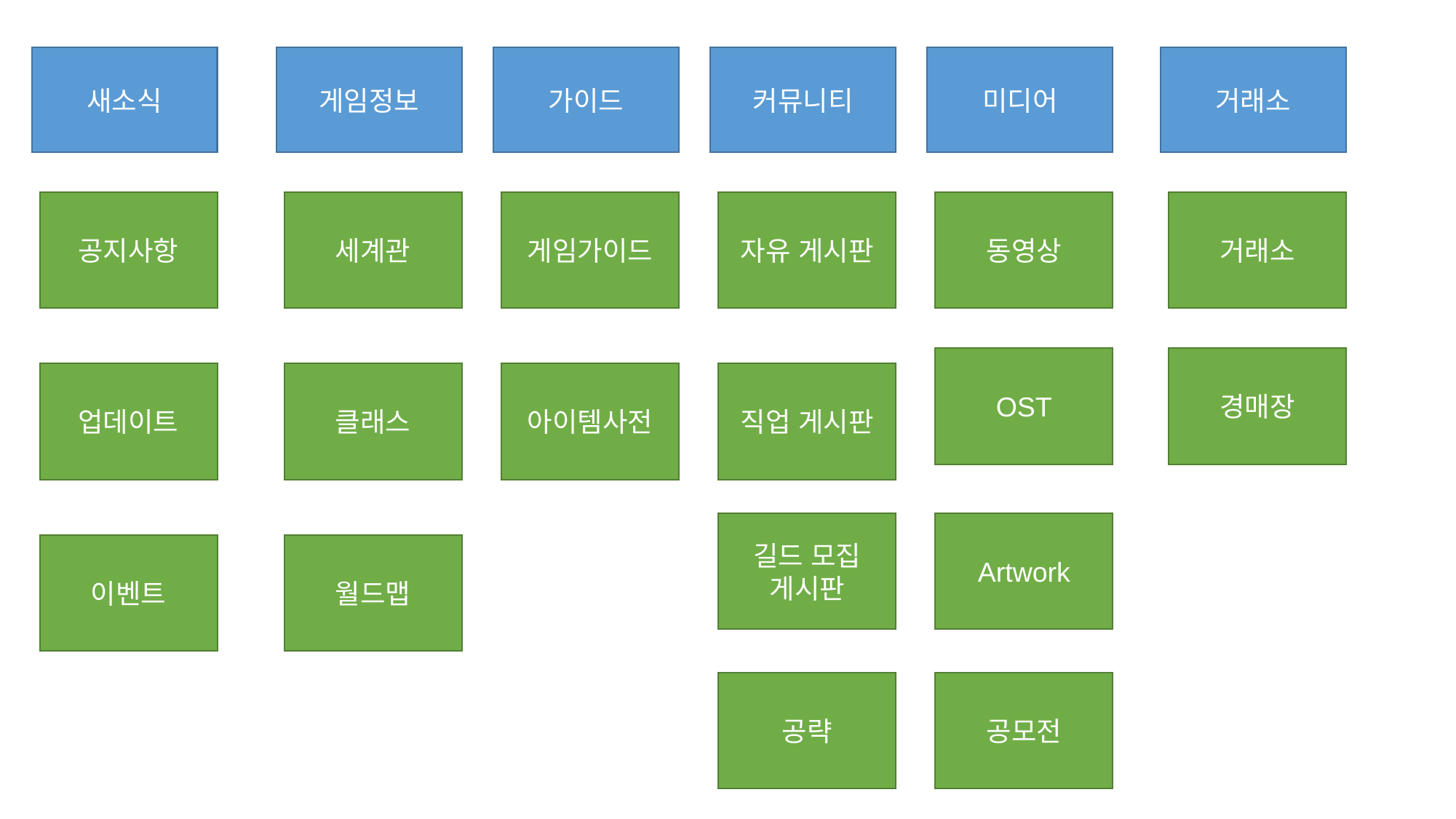

새소식
게임정보
가이드
커뮤니티
미디어
거래소
동영상
거래소
게임가이드
자유 게시판
공지사항
세계관
경매장
OST
직업 게시판
클래스
아이템사전
업데이트
Artwork
길드 모집 게시판
월드맵
이벤트
공모전
공략